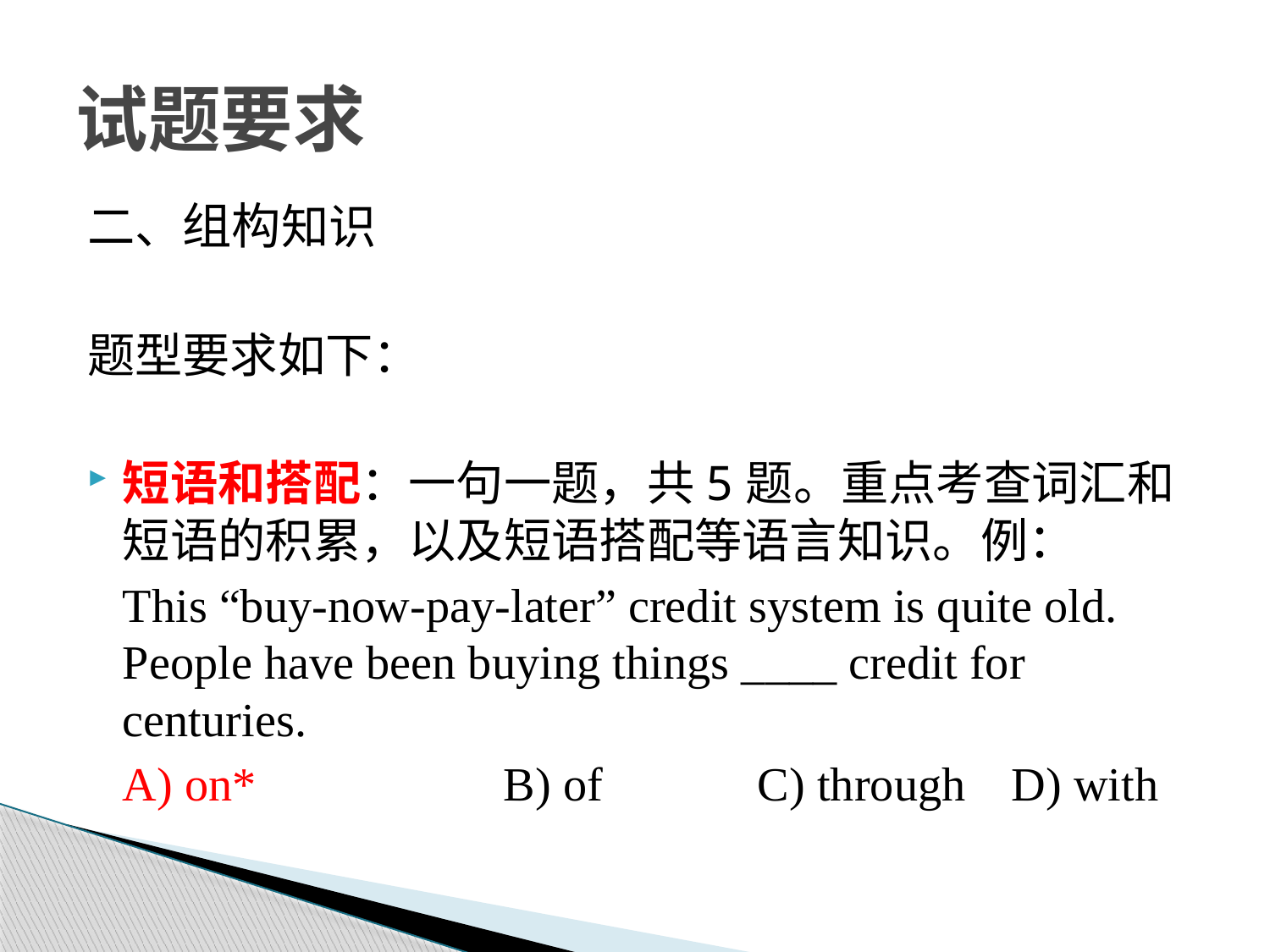

# 试题要求
二、组构知识

题型要求如下：

短语和搭配：一句一题，共5题。重点考查词汇和短语的积累，以及短语搭配等语言知识。例：
	This “buy-now-pay-later” credit system is quite old. People have been buying things ____ credit for centuries.
	A) on*		B) of	     	C) through	D) with